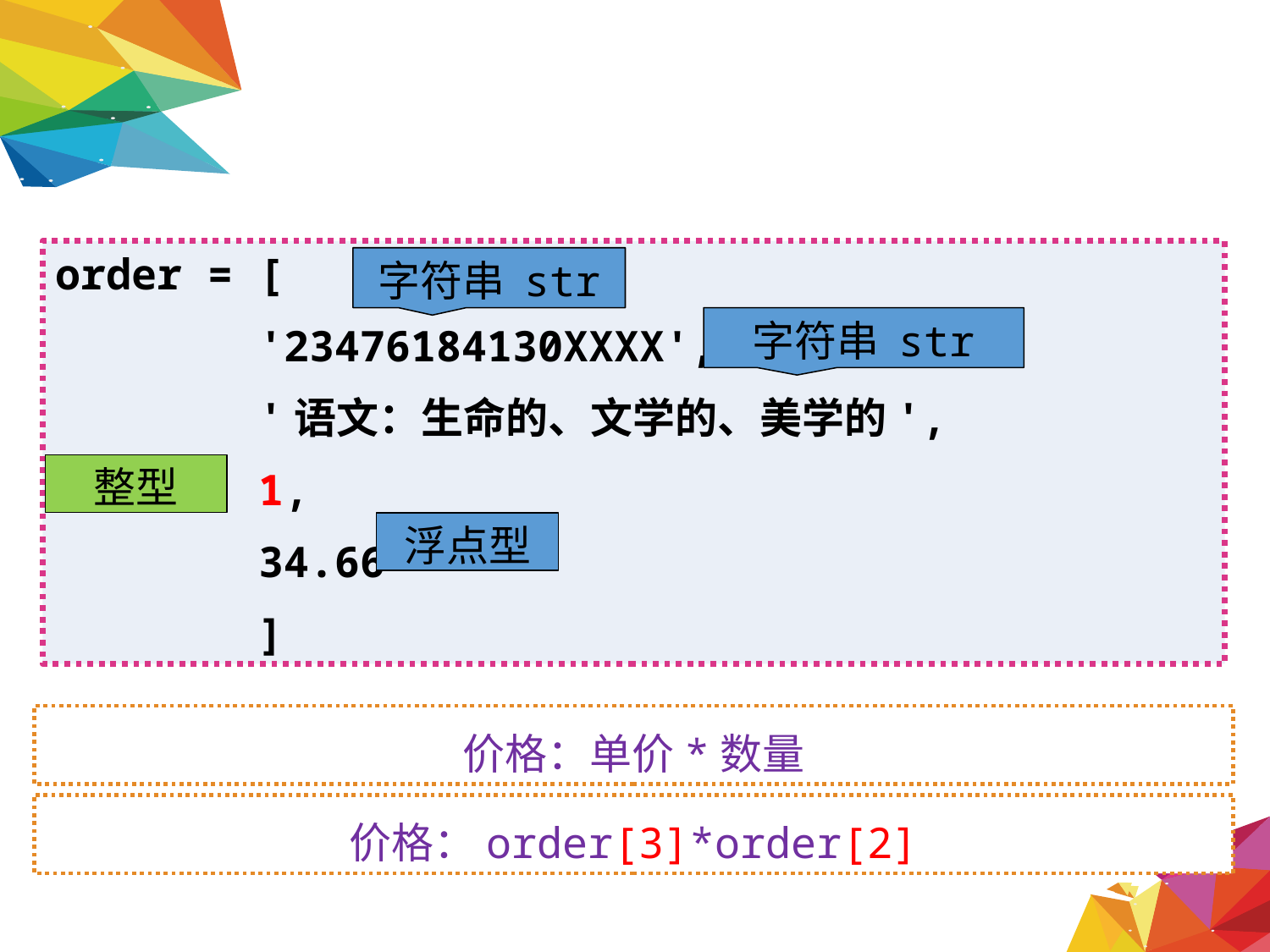

order = [
	   '23476184130XXXX',
	   '语文：生命的、文学的、美学的',
	   1,
	   34.66
	   ]
字符串 str
字符串 str
整型
浮点型
价格：单价*数量
价格：order[3]*order[2]